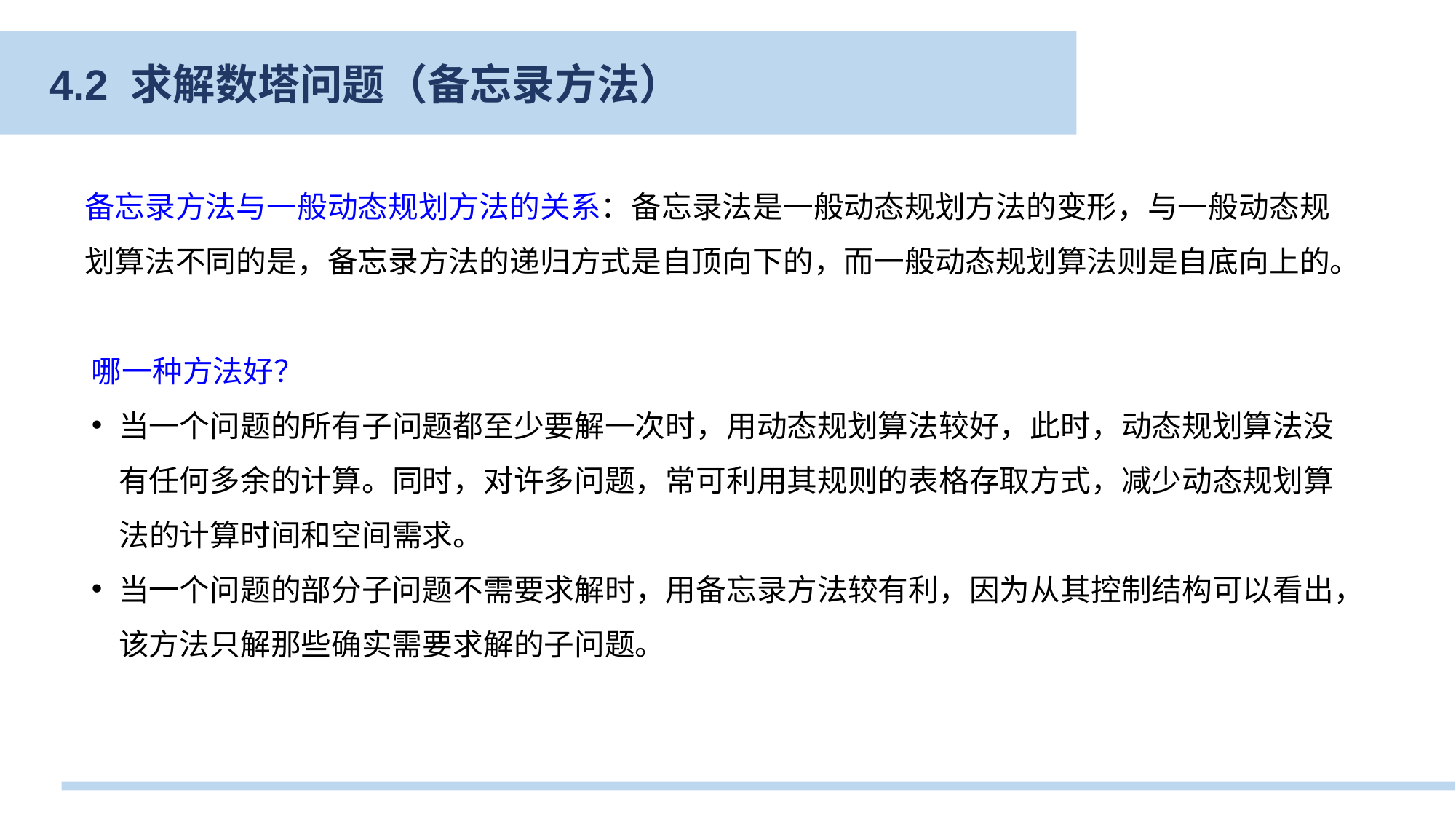

4.2 求解数塔问题（备忘录方法）
备忘录方法与一般动态规划方法的关系：备忘录法是一般动态规划方法的变形，与一般动态规划算法不同的是，备忘录方法的递归方式是自顶向下的，而一般动态规划算法则是自底向上的。
哪一种方法好？
当一个问题的所有子问题都至少要解一次时，用动态规划算法较好，此时，动态规划算法没有任何多余的计算。同时，对许多问题，常可利用其规则的表格存取方式，减少动态规划算法的计算时间和空间需求。
当一个问题的部分子问题不需要求解时，用备忘录方法较有利，因为从其控制结构可以看出，该方法只解那些确实需要求解的子问题。